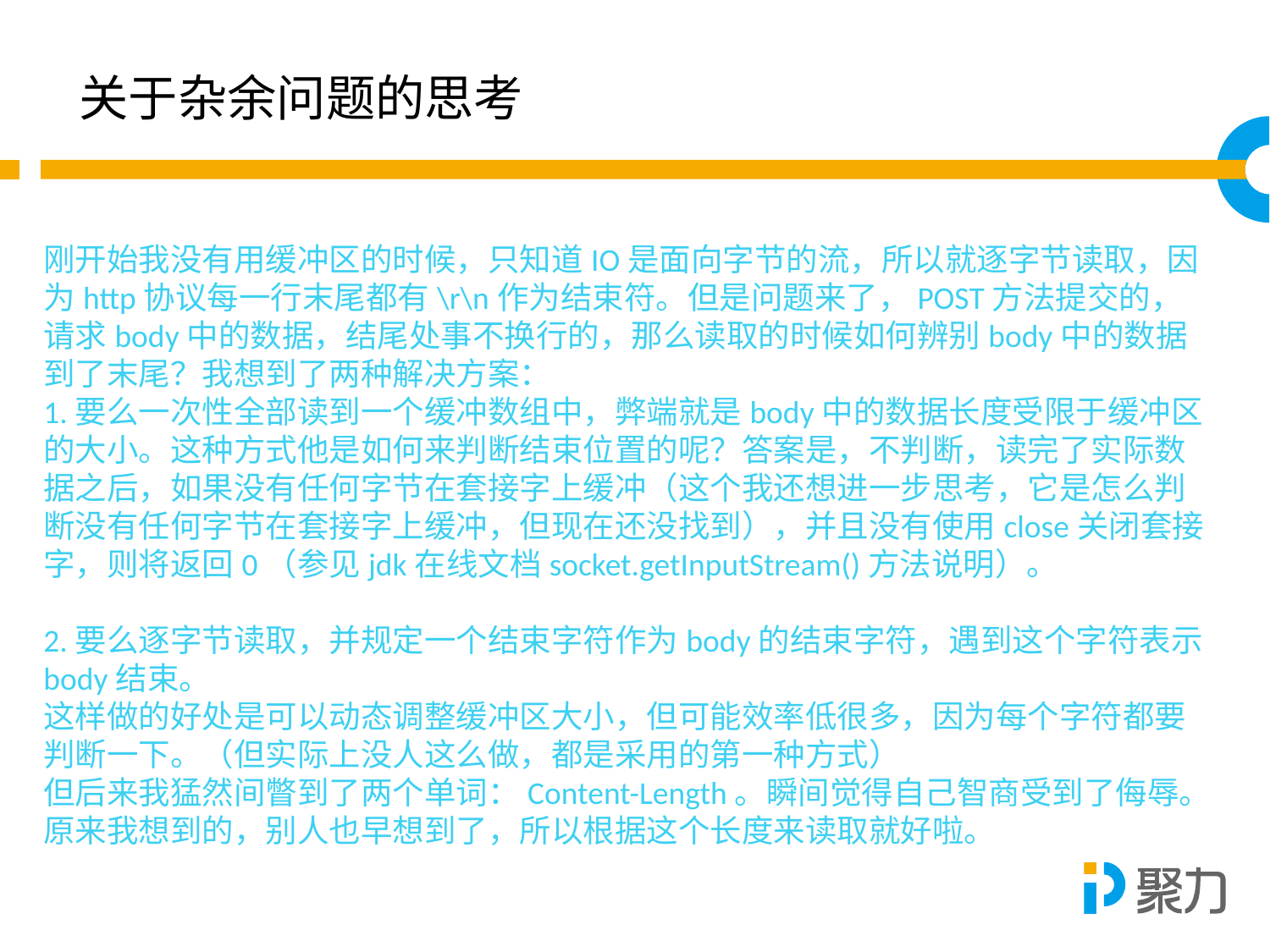

关于杂余问题的思考

刚开始我没有用缓冲区的时候，只知道IO是面向字节的流，所以就逐字节读取，因为http协议每一行末尾都有\r\n作为结束符。但是问题来了，POST方法提交的，请求body中的数据，结尾处事不换行的，那么读取的时候如何辨别body中的数据到了末尾？我想到了两种解决方案：
1.要么一次性全部读到一个缓冲数组中，弊端就是body中的数据长度受限于缓冲区的大小。这种方式他是如何来判断结束位置的呢？答案是，不判断，读完了实际数据之后，如果没有任何字节在套接字上缓冲（这个我还想进一步思考，它是怎么判断没有任何字节在套接字上缓冲，但现在还没找到），并且没有使用close关闭套接字，则将返回0（参见jdk在线文档socket.getInputStream()方法说明）。

2.要么逐字节读取，并规定一个结束字符作为body的结束字符，遇到这个字符表示body结束。
这样做的好处是可以动态调整缓冲区大小，但可能效率低很多，因为每个字符都要判断一下。（但实际上没人这么做，都是采用的第一种方式）
但后来我猛然间瞥到了两个单词：Content-Length。瞬间觉得自己智商受到了侮辱。原来我想到的，别人也早想到了，所以根据这个长度来读取就好啦。